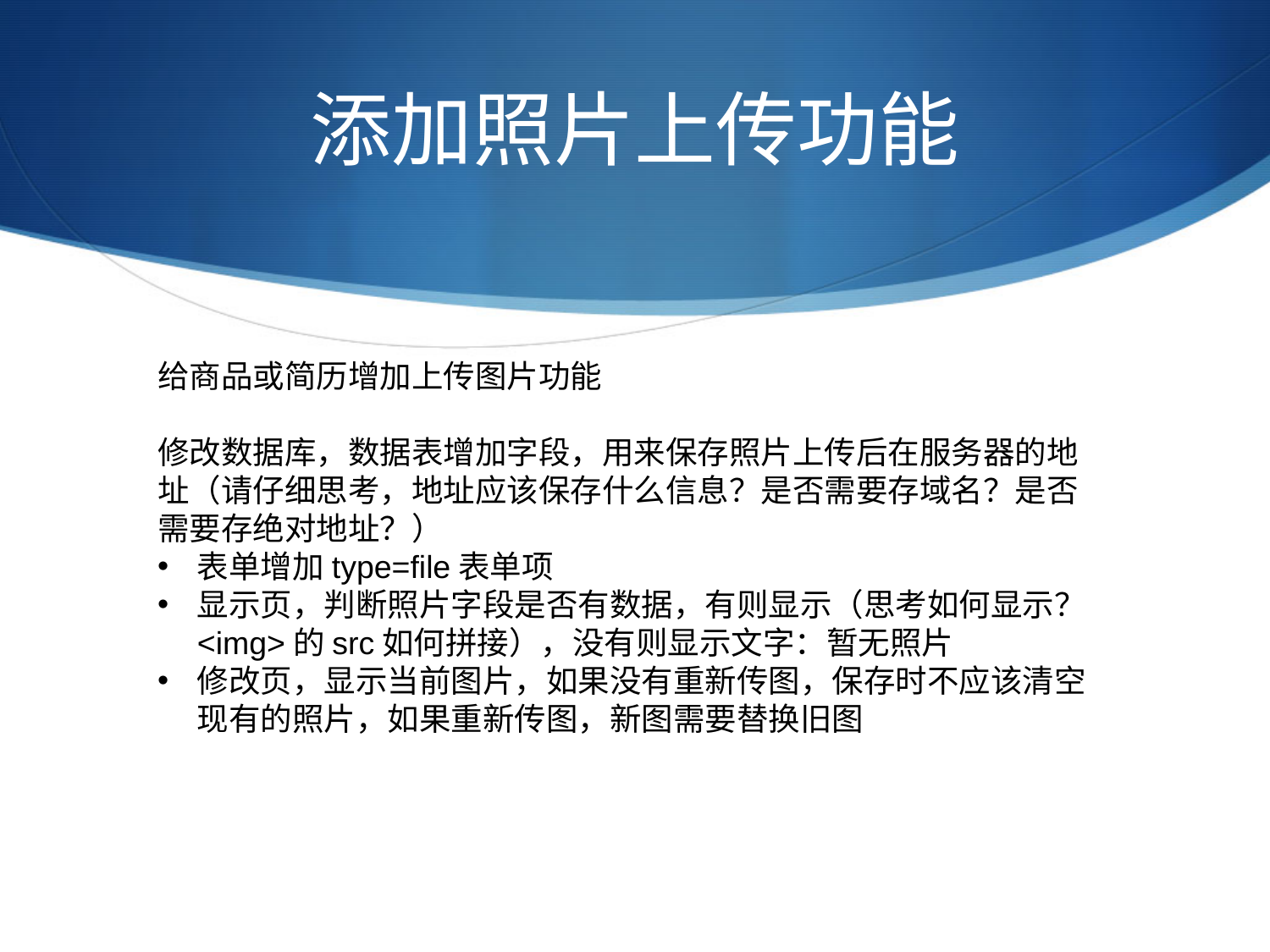

# 添加照片上传功能
给商品或简历增加上传图片功能

修改数据库，数据表增加字段，用来保存照片上传后在服务器的地址（请仔细思考，地址应该保存什么信息？是否需要存域名？是否需要存绝对地址？）
表单增加type=file表单项
显示页，判断照片字段是否有数据，有则显示（思考如何显示？<img>的src如何拼接），没有则显示文字：暂无照片
修改页，显示当前图片，如果没有重新传图，保存时不应该清空现有的照片，如果重新传图，新图需要替换旧图